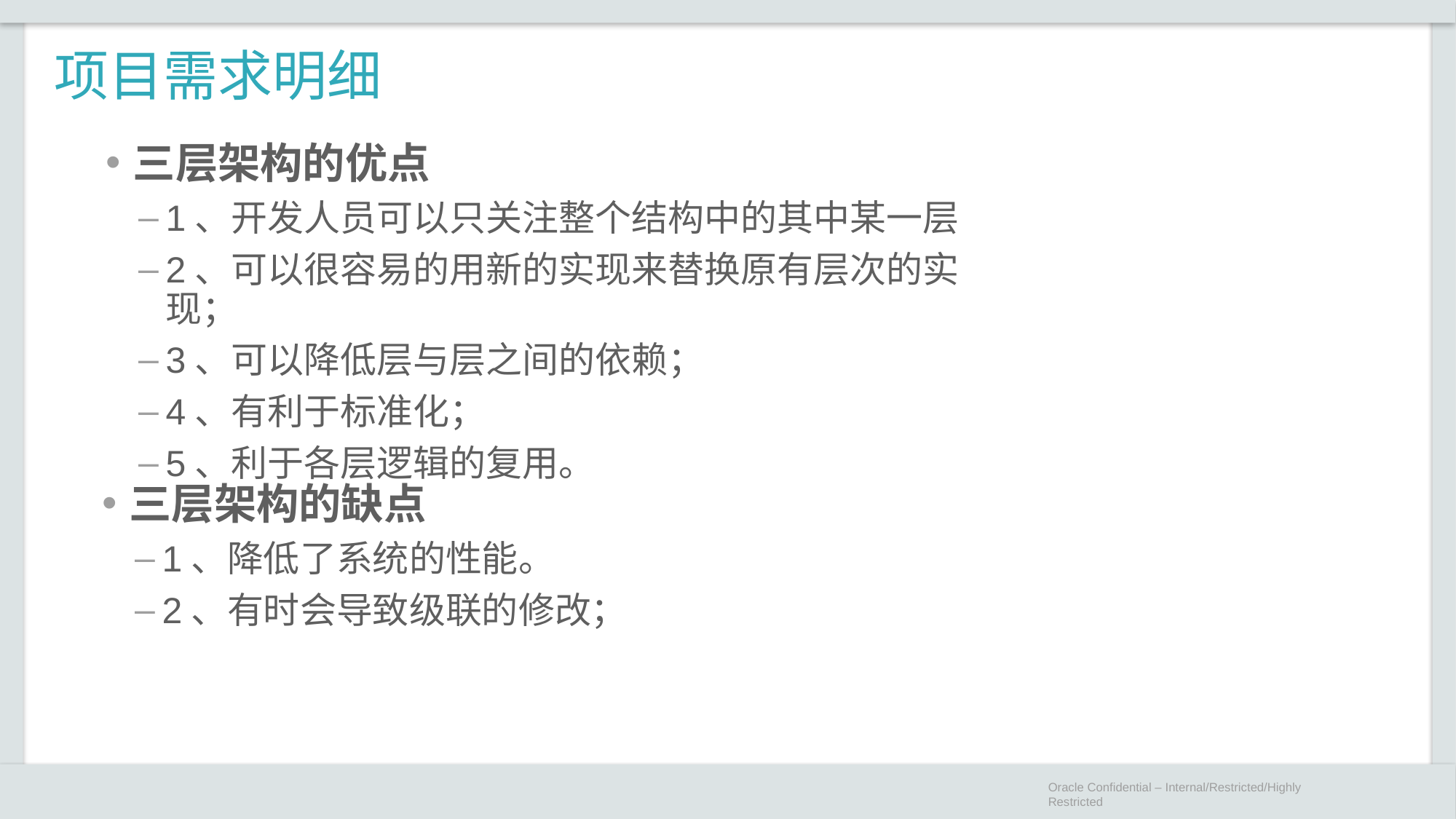

# 项目需求明细
三层架构的优点
1、开发人员可以只关注整个结构中的其中某一层
2、可以很容易的用新的实现来替换原有层次的实现；
3、可以降低层与层之间的依赖；
4、有利于标准化；
5、利于各层逻辑的复用。

三层架构的缺点
1、降低了系统的性能。
2、有时会导致级联的修改；

Oracle Confidential – Internal/Restricted/Highly Restricted
7